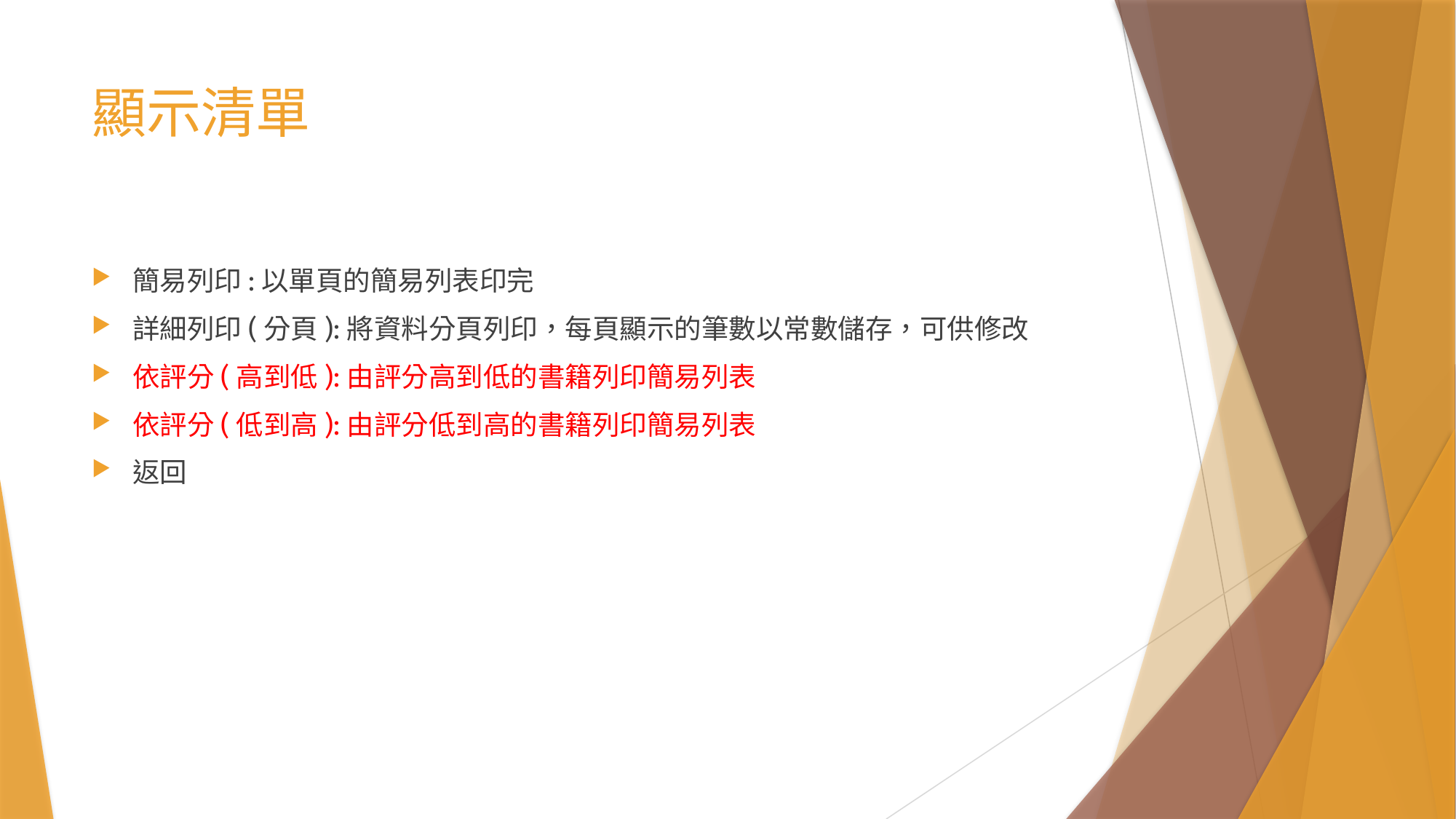

# 顯示清單
簡易列印:以單頁的簡易列表印完
詳細列印(分頁):將資料分頁列印，每頁顯示的筆數以常數儲存，可供修改
依評分(高到低):由評分高到低的書籍列印簡易列表
依評分(低到高):由評分低到高的書籍列印簡易列表
返回